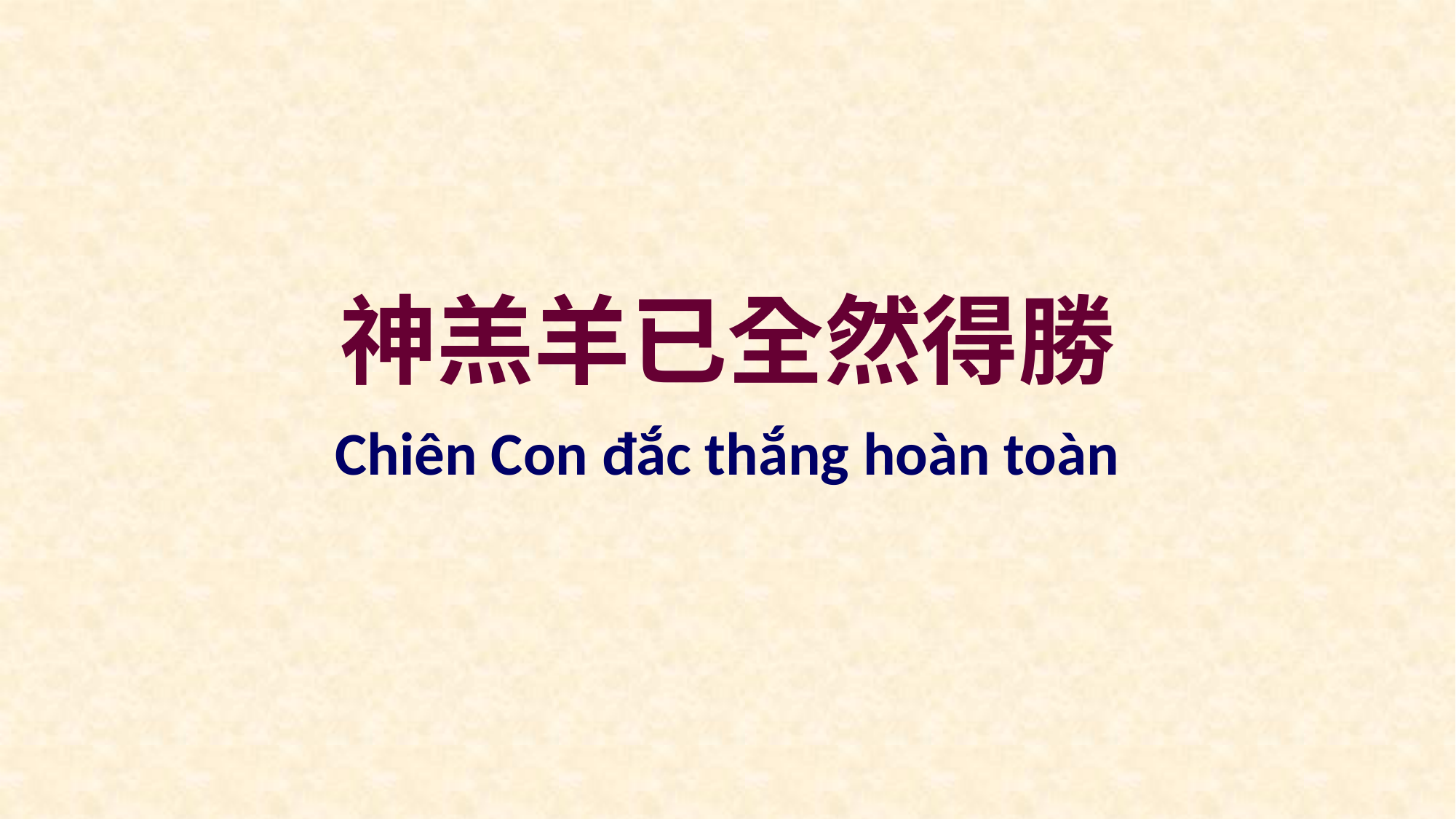

神羔羊已全然得勝
Chiên Con đắc thắng hoàn toàn